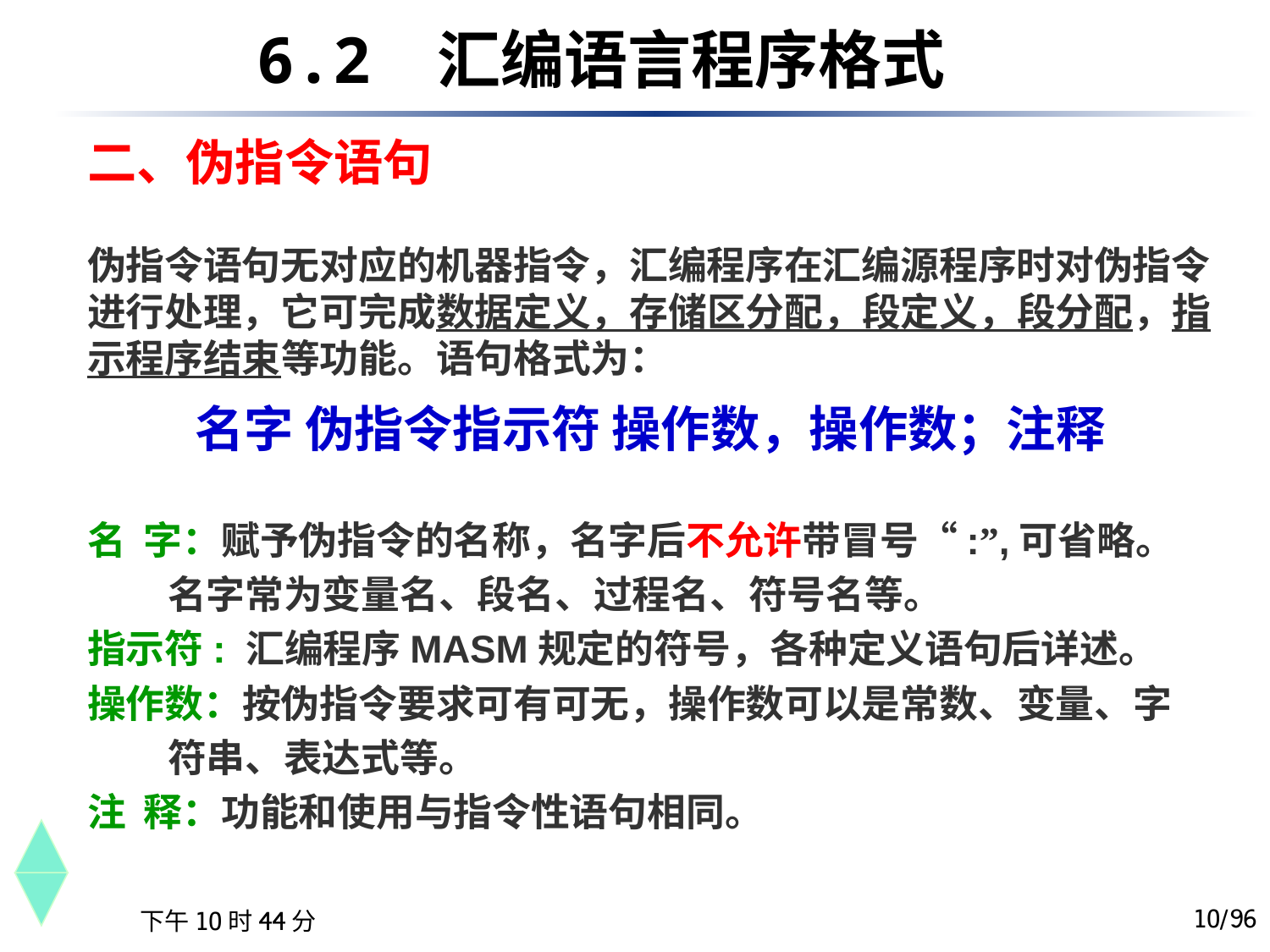

6.2	 汇编语言程序格式
二、伪指令语句

伪指令语句无对应的机器指令，汇编程序在汇编源程序时对伪指令进行处理，它可完成数据定义，存储区分配，段定义，段分配，指示程序结束等功能。语句格式为：
名字 伪指令指示符 操作数，操作数；注释

名  字：赋予伪指令的名称，名字后不允许带冒号“:”,可省略。
        名字常为变量名、段名、过程名、符号名等。
指示符: 汇编程序MASM规定的符号，各种定义语句后详述。
操作数：按伪指令要求可有可无，操作数可以是常数、变量、字
        符串、表达式等。
注  释：功能和使用与指令性语句相同。
10/96
下午10时44分